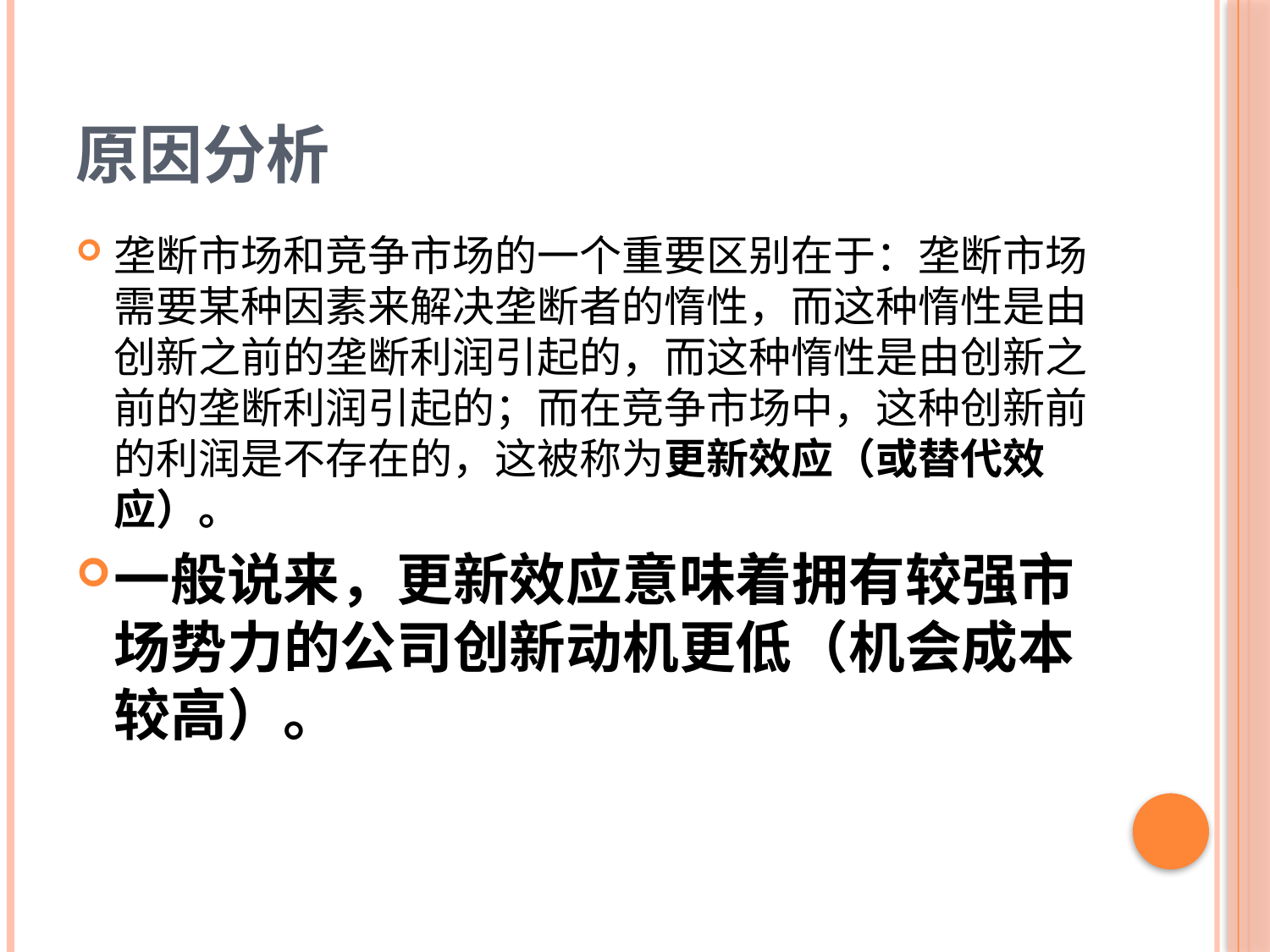

# 原因分析
垄断市场和竞争市场的一个重要区别在于：垄断市场需要某种因素来解决垄断者的惰性，而这种惰性是由创新之前的垄断利润引起的，而这种惰性是由创新之前的垄断利润引起的；而在竞争市场中，这种创新前的利润是不存在的，这被称为更新效应（或替代效应）。
一般说来，更新效应意味着拥有较强市场势力的公司创新动机更低（机会成本较高）。